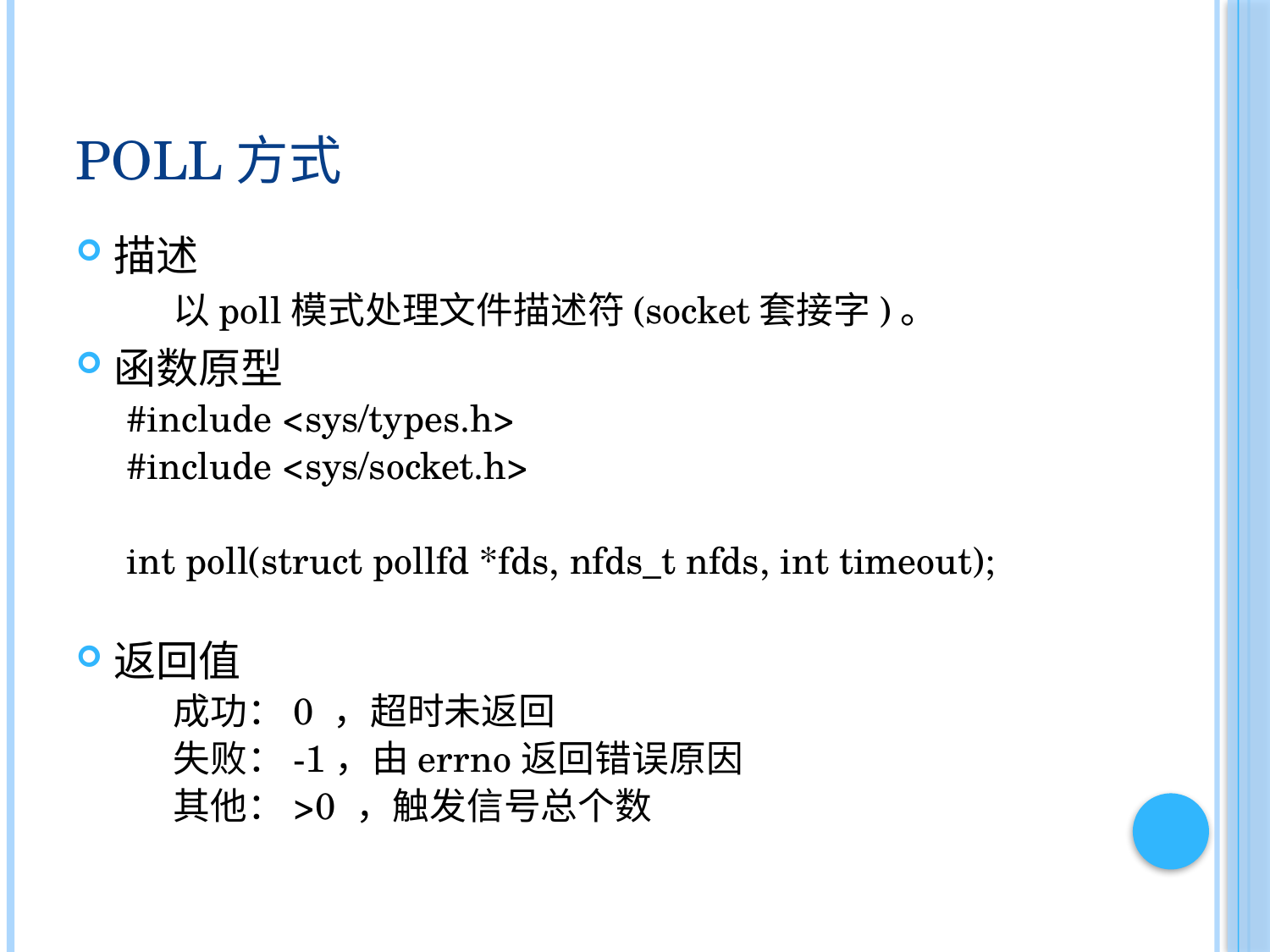

# poll方式
描述
    以poll模式处理文件描述符(socket套接字)。
函数原型
#include <sys/types.h>
#include <sys/socket.h>

int poll(struct pollfd *fds, nfds_t nfds, int timeout);

返回值
    成功：0 ，超时未返回
    失败：-1，由errno返回错误原因
    其他：>0 ，触发信号总个数